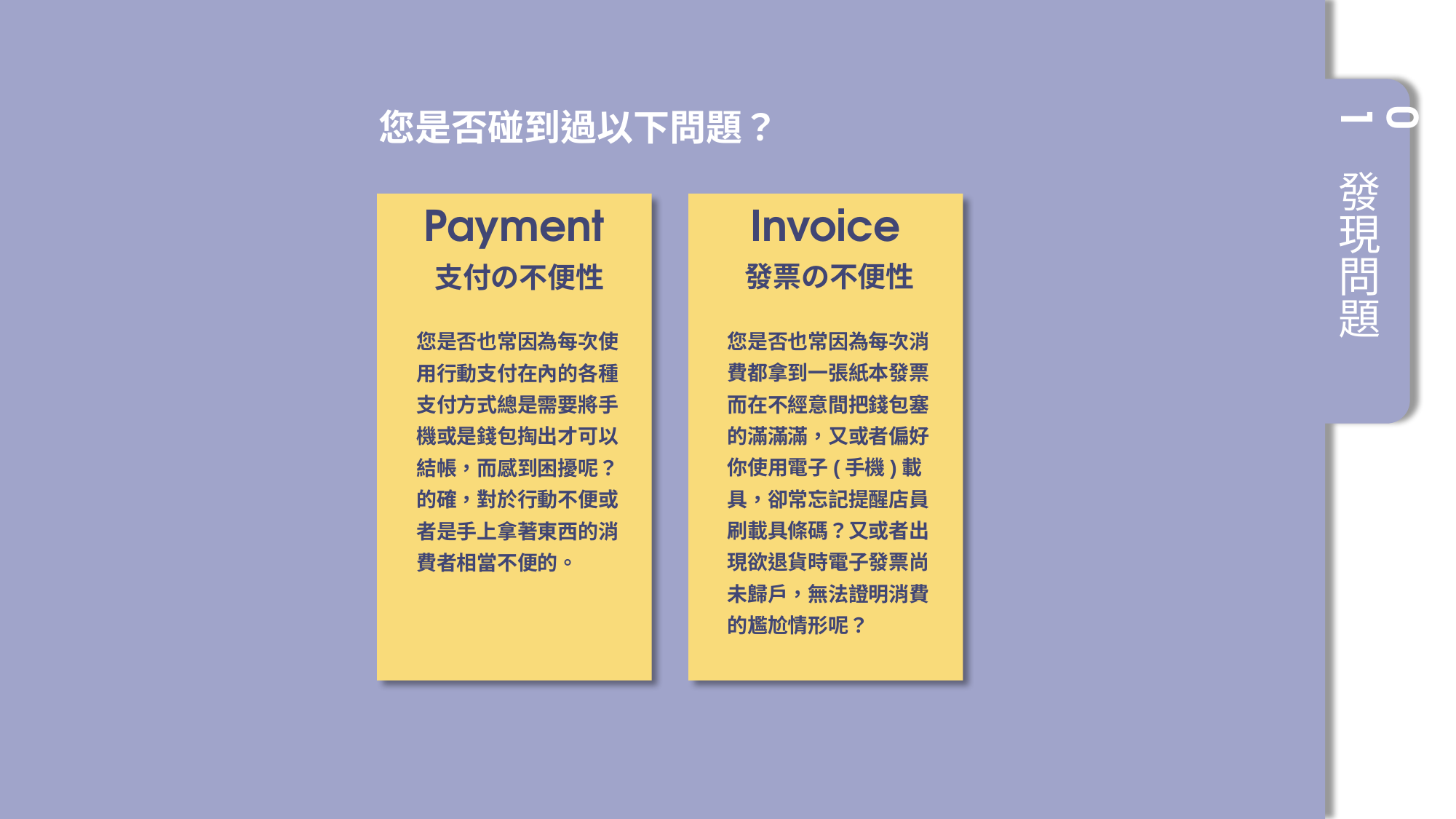

01
您是否碰到過以下問題？
發現問題

Payment
支付の不便性
您是否也常因為每次使用行動支付在內的各種支付方式總是需要將手機或是錢包掏出才可以結帳，而感到困擾呢？的確，對於行動不便或者是手上拿著東西的消費者相當不便的。

Invoice
發票の不便性

您是否也常因為每次消費都拿到一張紙本發票而在不經意間把錢包塞的滿滿滿，又或者偏好你使用電子(手機)載具，卻常忘記提醒店員刷載具條碼？又或者出現欲退貨時電子發票尚未歸戶，無法證明消費的尷尬情形呢？